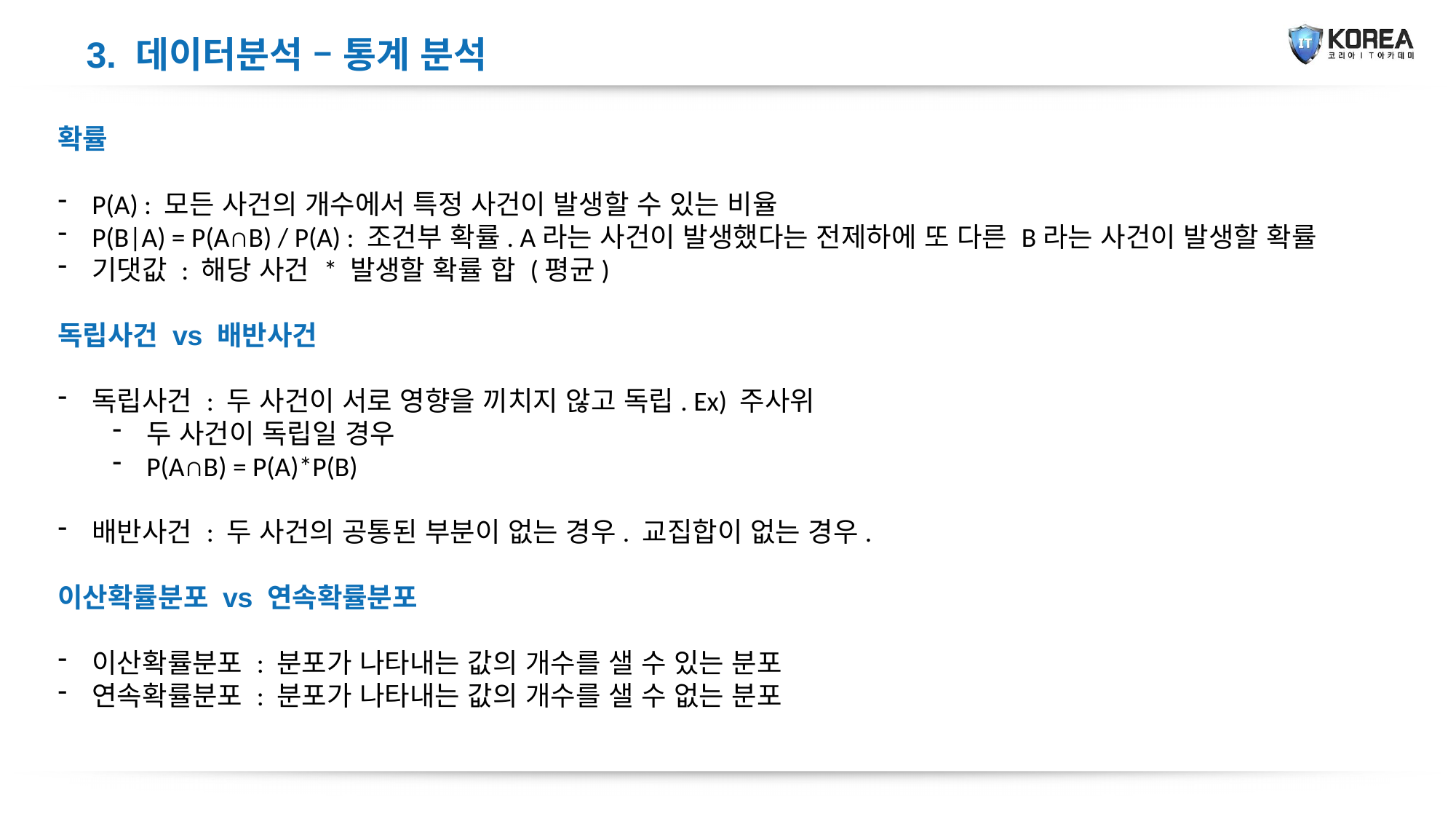

3. 데이터분석 – 통계 분석
확률

P(A) : 모든 사건의 개수에서 특정 사건이 발생할 수 있는 비율
P(B|A) = P(A∩B) / P(A) : 조건부 확률. A라는 사건이 발생했다는 전제하에 또 다른 B라는 사건이 발생할 확률
기댓값 : 해당 사건 * 발생할 확률 합 (평균)

독립사건 vs 배반사건

독립사건 : 두 사건이 서로 영향을 끼치지 않고 독립. Ex) 주사위
두 사건이 독립일 경우
P(A∩B) = P(A)*P(B)

배반사건 : 두 사건의 공통된 부분이 없는 경우. 교집합이 없는 경우.

이산확률분포 vs 연속확률분포

이산확률분포 : 분포가 나타내는 값의 개수를 샐 수 있는 분포
연속확률분포 : 분포가 나타내는 값의 개수를 샐 수 없는 분포